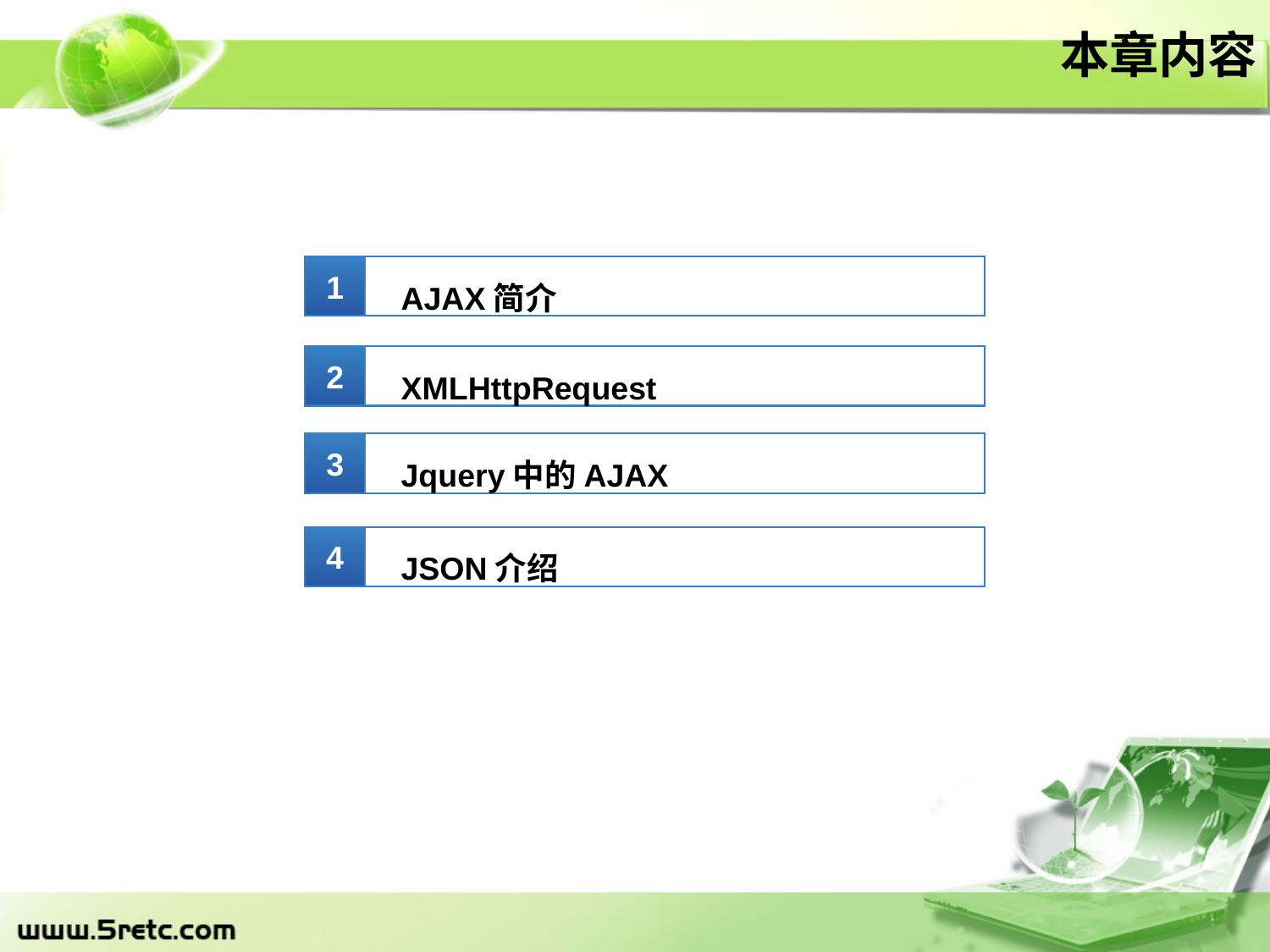

本章内容

1
AJAX简介

2
XMLHttpRequest

3
Jquery中的AJAX

4
JSON介绍